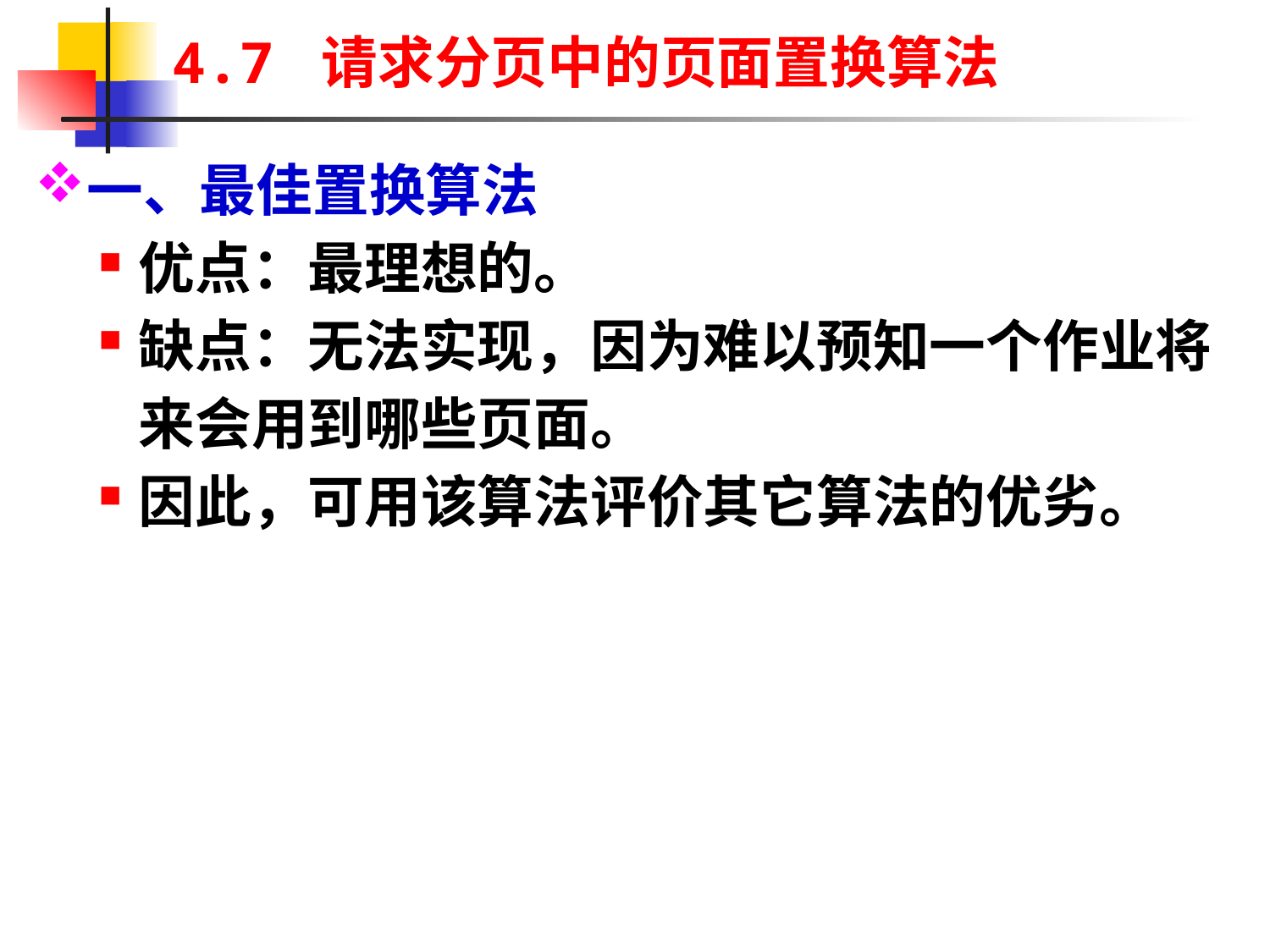

# 4.7 请求分页中的页面置换算法
一、最佳置换算法
优点：最理想的。
缺点：无法实现，因为难以预知一个作业将来会用到哪些页面。
因此，可用该算法评价其它算法的优劣。